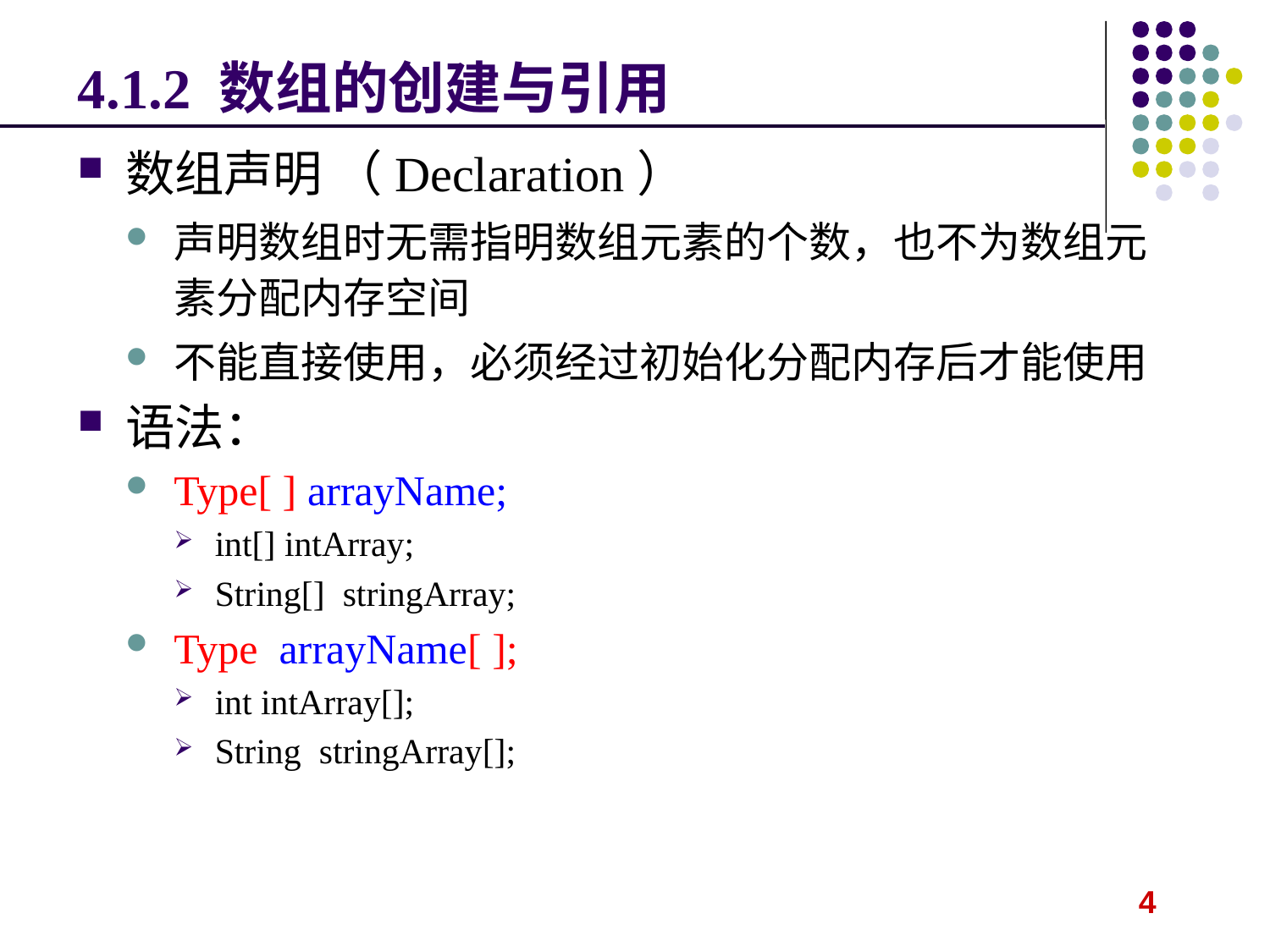

# 4.1.2 数组的创建与引用
数组声明 （Declaration）
声明数组时无需指明数组元素的个数，也不为数组元素分配内存空间
不能直接使用，必须经过初始化分配内存后才能使用
语法：
Type[ ] arrayName;
int[] intArray;
String[]  stringArray;
Type  arrayName[ ];
int intArray[];
String  stringArray[];